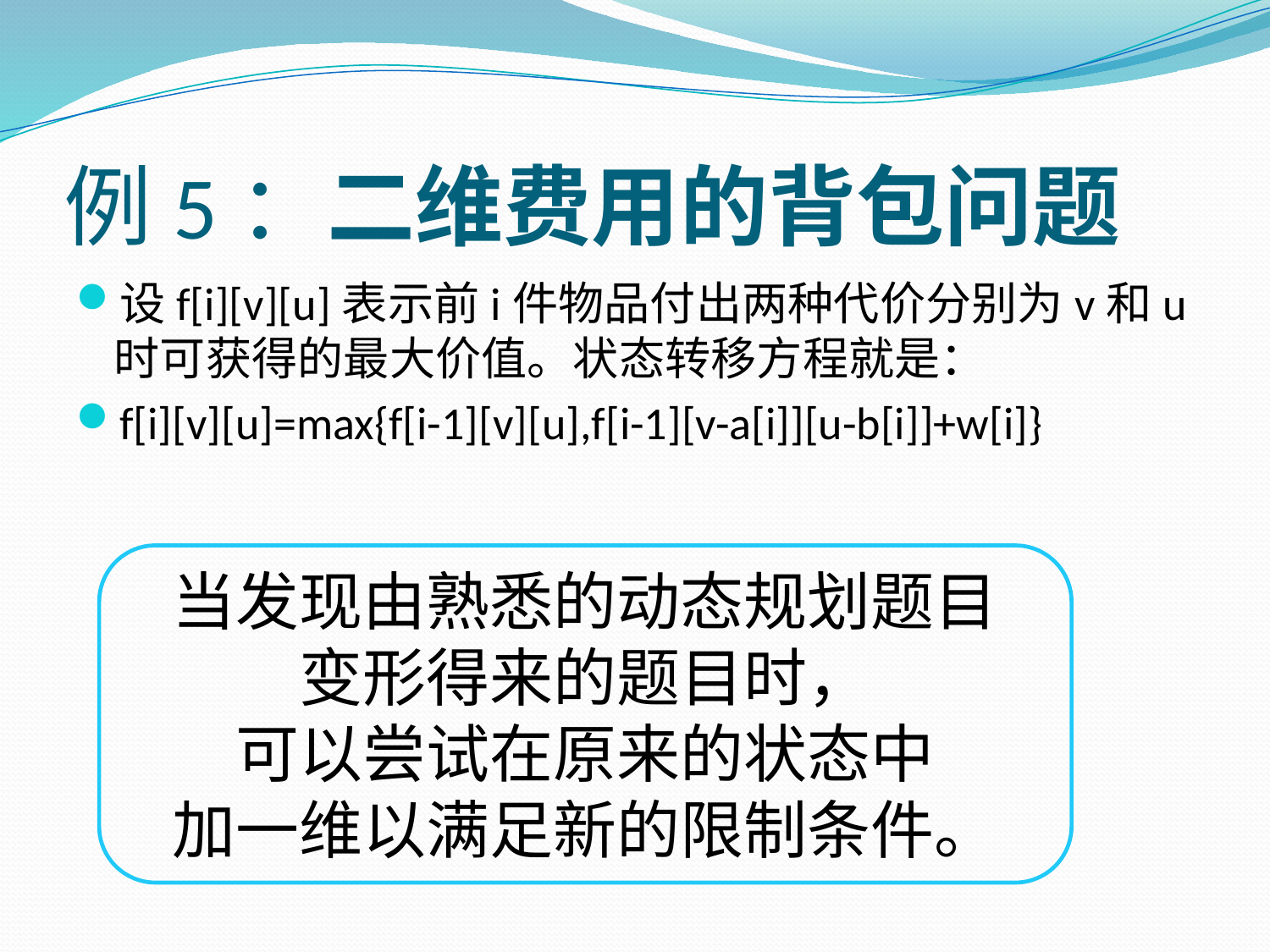

# 例5：二维费用的背包问题
设f[i][v][u]表示前i件物品付出两种代价分别为v和u时可获得的最大价值。状态转移方程就是：
f[i][v][u]=max{f[i-1][v][u],f[i-1][v-a[i]][u-b[i]]+w[i]}

当发现由熟悉的动态规划题目
变形得来的题目时，
可以尝试在原来的状态中
加一维以满足新的限制条件。